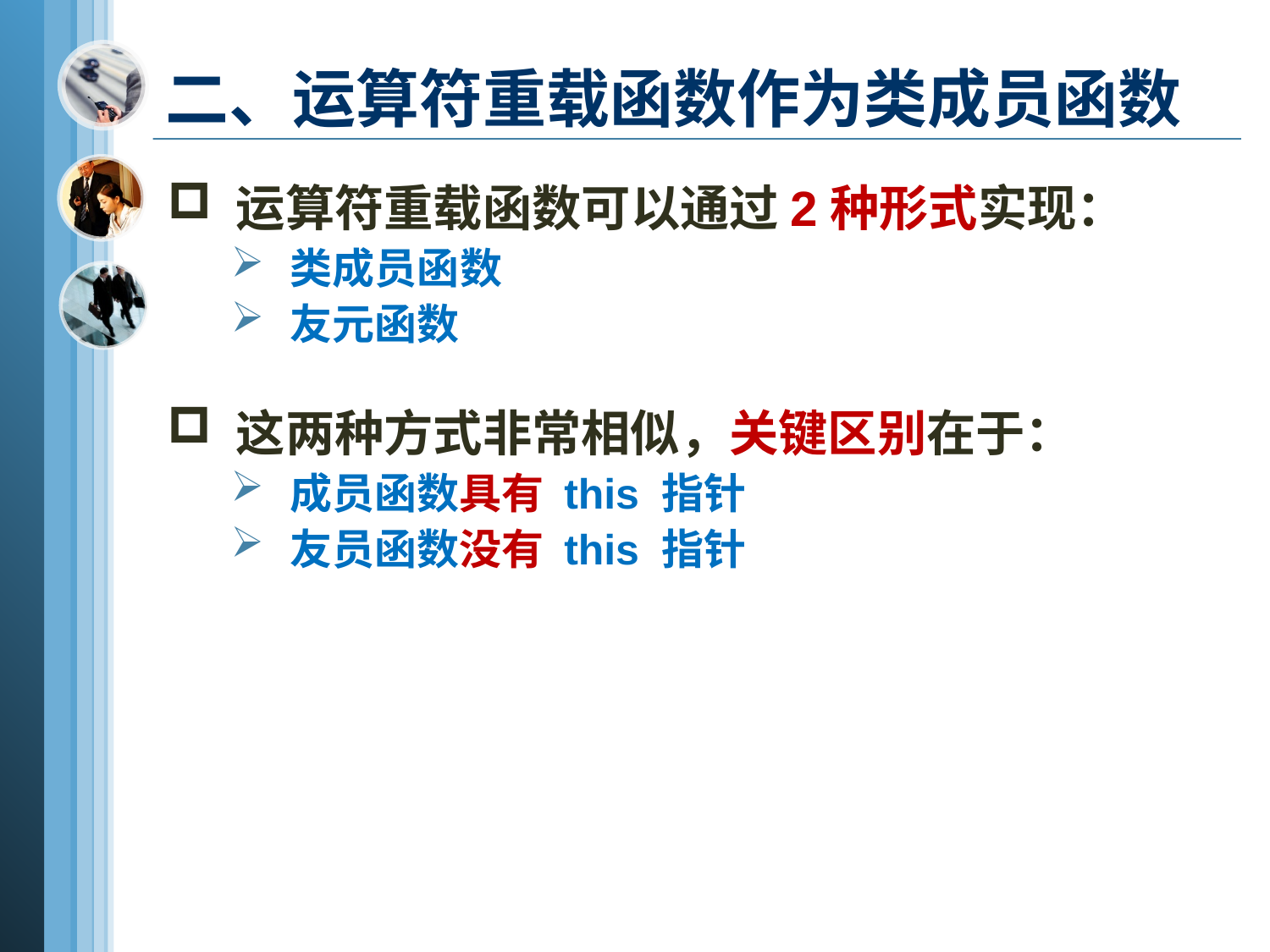

二、运算符重载函数作为类成员函数
 运算符重载函数可以通过2种形式实现：
 类成员函数
 友元函数
 这两种方式非常相似，关键区别在于：
 成员函数具有 this 指针
 友员函数没有 this 指针